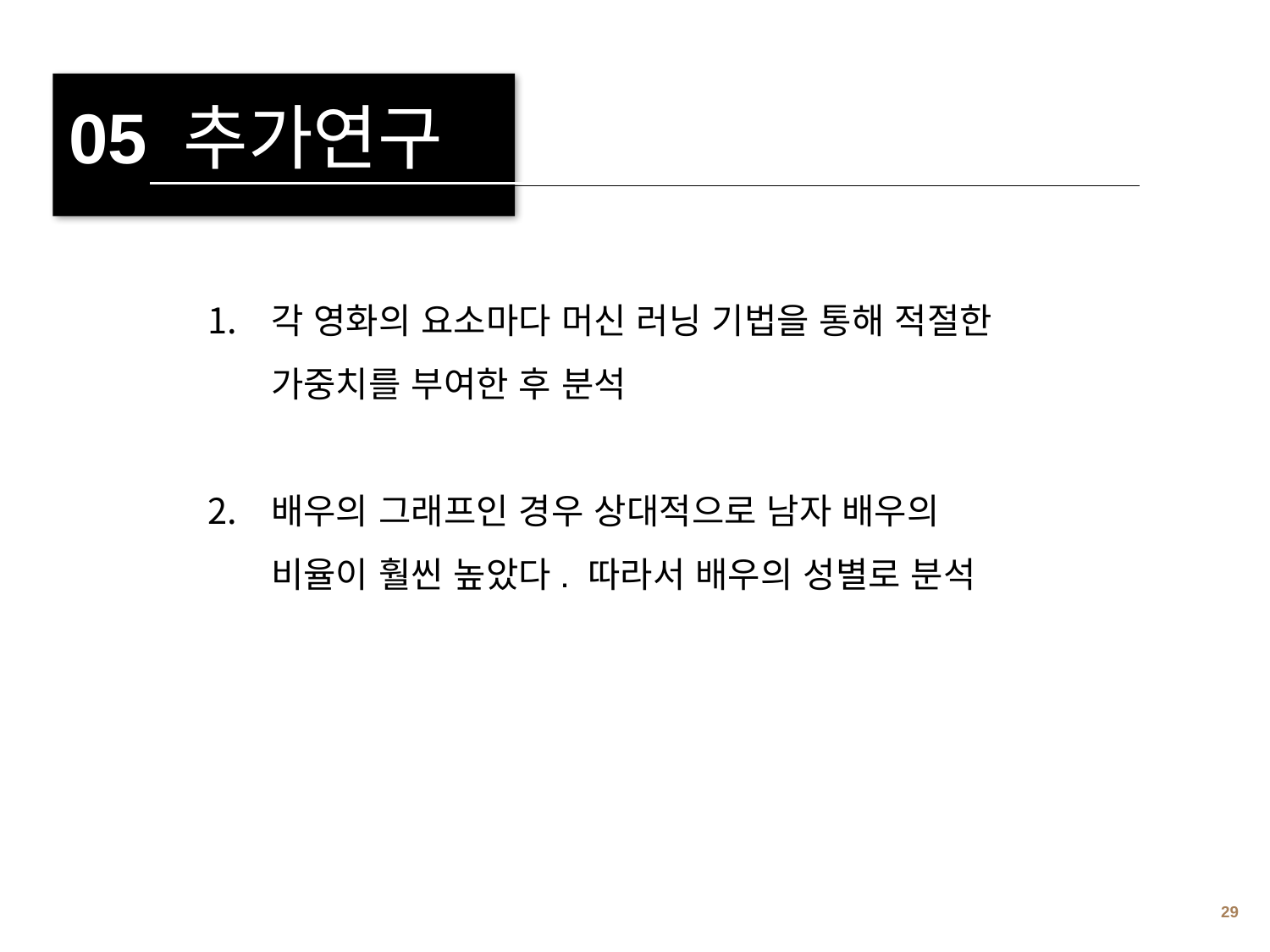

05 추가연구
각 영화의 요소마다 머신 러닝 기법을 통해 적절한 가중치를 부여한 후 분석

배우의 그래프인 경우 상대적으로 남자 배우의 비율이 훨씬 높았다. 따라서 배우의 성별로 분석

29